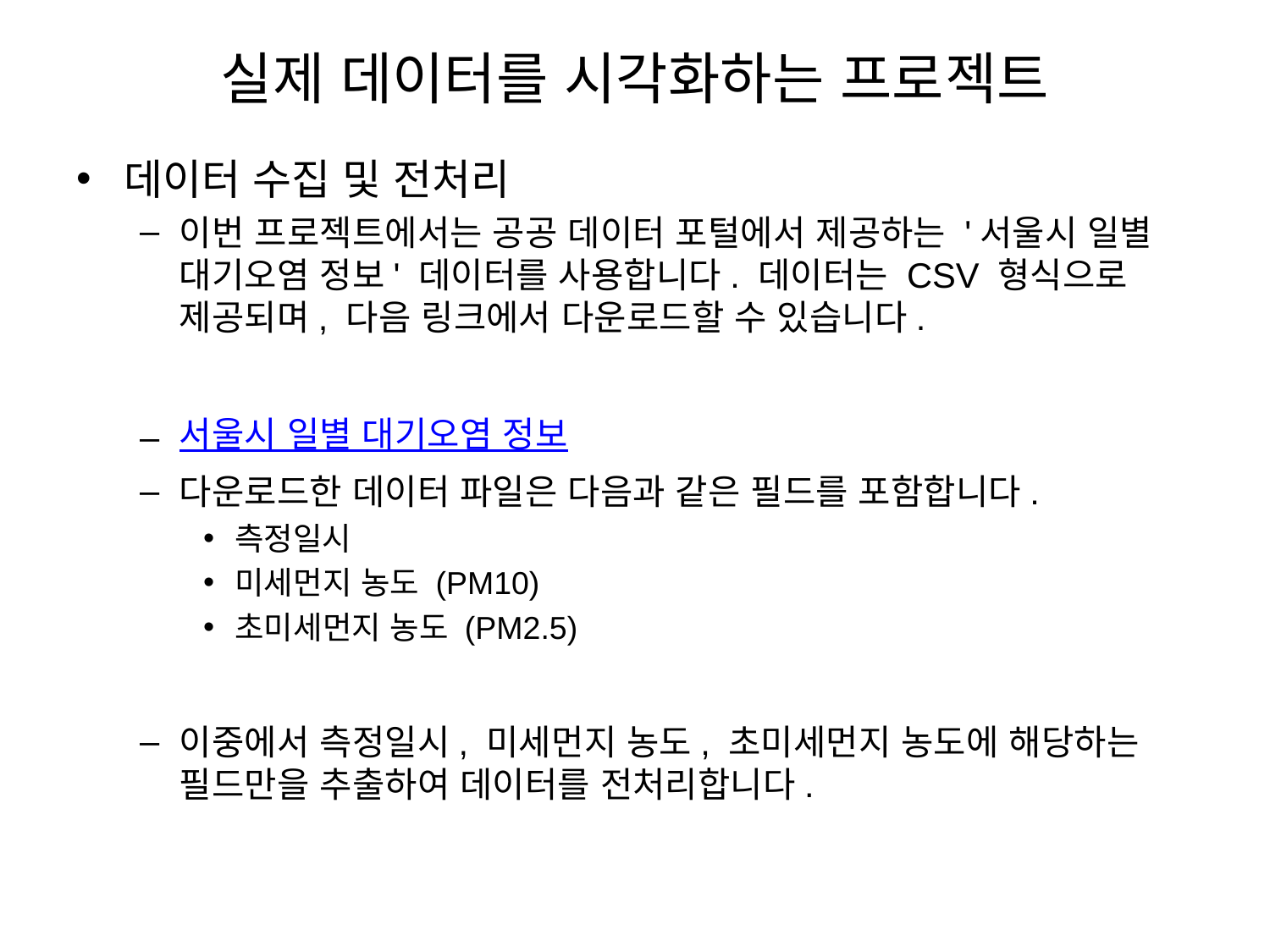

# 실제 데이터를 시각화하는 프로젝트
데이터 수집 및 전처리
이번 프로젝트에서는 공공 데이터 포털에서 제공하는 '서울시 일별 대기오염 정보' 데이터를 사용합니다. 데이터는 CSV 형식으로 제공되며, 다음 링크에서 다운로드할 수 있습니다.

서울시 일별 대기오염 정보
다운로드한 데이터 파일은 다음과 같은 필드를 포함합니다.
측정일시
미세먼지 농도 (PM10)
초미세먼지 농도 (PM2.5)

이중에서 측정일시, 미세먼지 농도, 초미세먼지 농도에 해당하는 필드만을 추출하여 데이터를 전처리합니다.